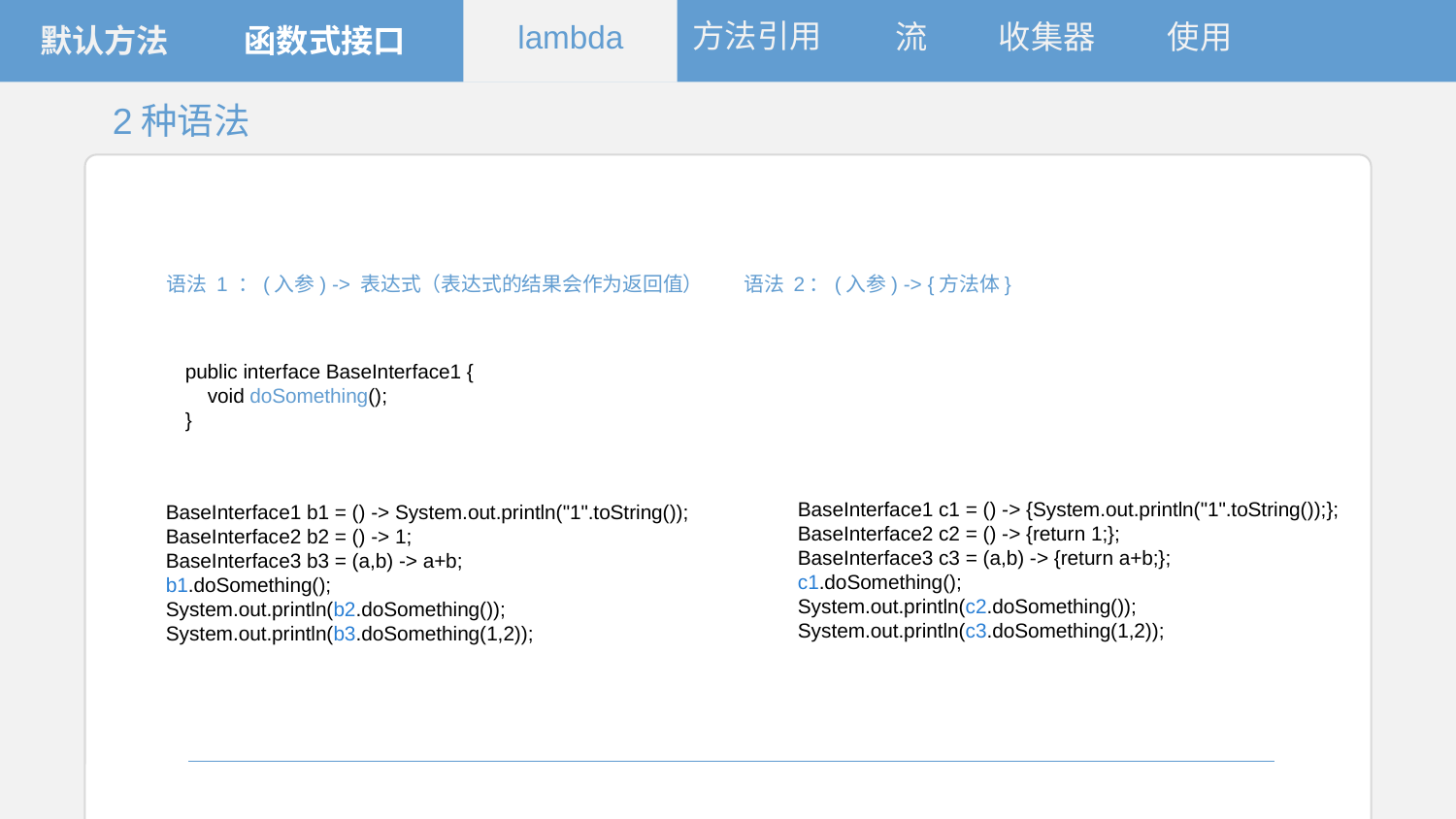

方法引用
流

lambda
使用
收集器
默认方法
函数式接口

2种语法
语法 2：(入参) -> {方法体}
语法 1 ：(入参) -> 表达式（表达式的结果会作为返回值）
public interface BaseInterface1 {
    void doSomething();
}

        BaseInterface1 b1 = () -> System.out.println("1".toString());
        BaseInterface2 b2 = () -> 1;
        BaseInterface3 b3 = (a,b) -> a+b;
        b1.doSomething();
        System.out.println(b2.doSomething());
        System.out.println(b3.doSomething(1,2));
        BaseInterface1 c1 = () -> {System.out.println("1".toString());};
        BaseInterface2 c2 = () -> {return 1;};
        BaseInterface3 c3 = (a,b) -> {return a+b;};
        c1.doSomething();
        System.out.println(c2.doSomething());
        System.out.println(c3.doSomething(1,2));